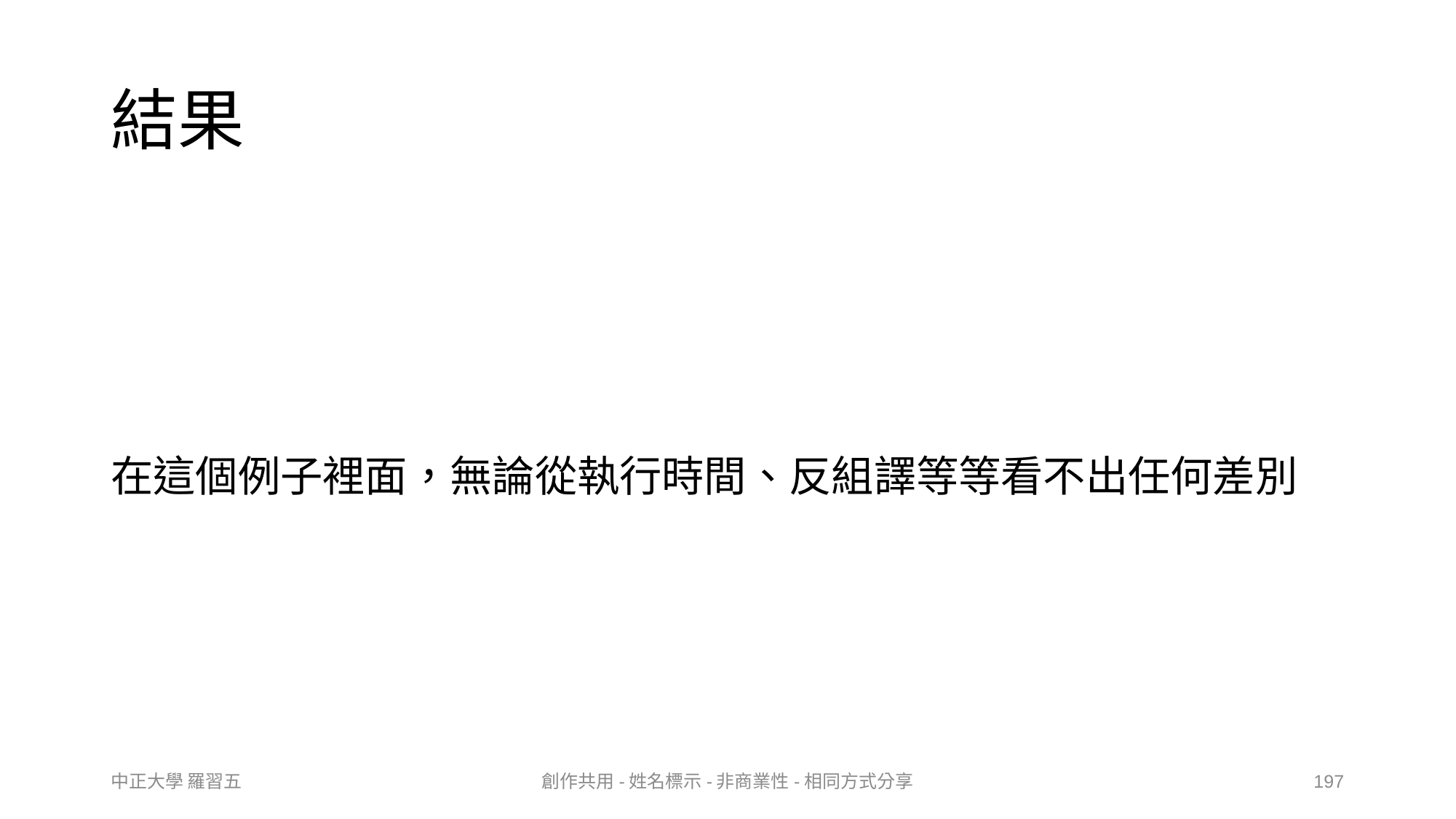

# 結果
在這個例子裡面，無論從執行時間、反組譯等等看不出任何差別
中正大學 羅習五
創作共用-姓名標示-非商業性-相同方式分享
197